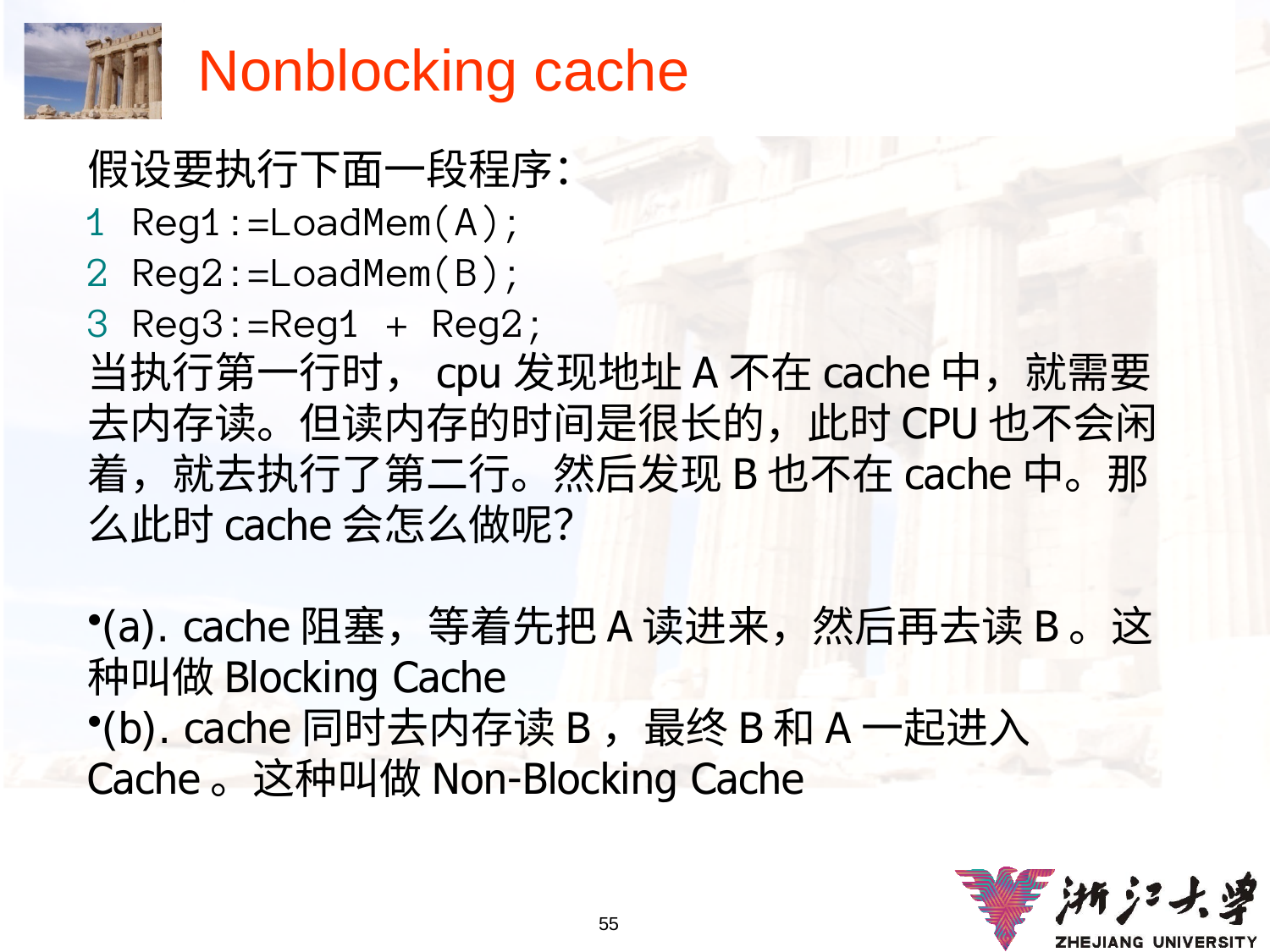

# Nonblocking cache
假设要执行下面一段程序：
1 Reg1:=LoadMem(A);
2 Reg2:=LoadMem(B);
3 Reg3:=Reg1 + Reg2;
当执行第一行时，cpu发现地址A不在cache中，就需要去内存读。但读内存的时间是很长的，此时CPU也不会闲着，就去执行了第二行。然后发现B也不在cache中。那么此时cache会怎么做呢？

(a). cache阻塞，等着先把A读进来，然后再去读B。这种叫做Blocking Cache
(b). cache同时去内存读B，最终B和A一起进入Cache。这种叫做Non-Blocking Cache